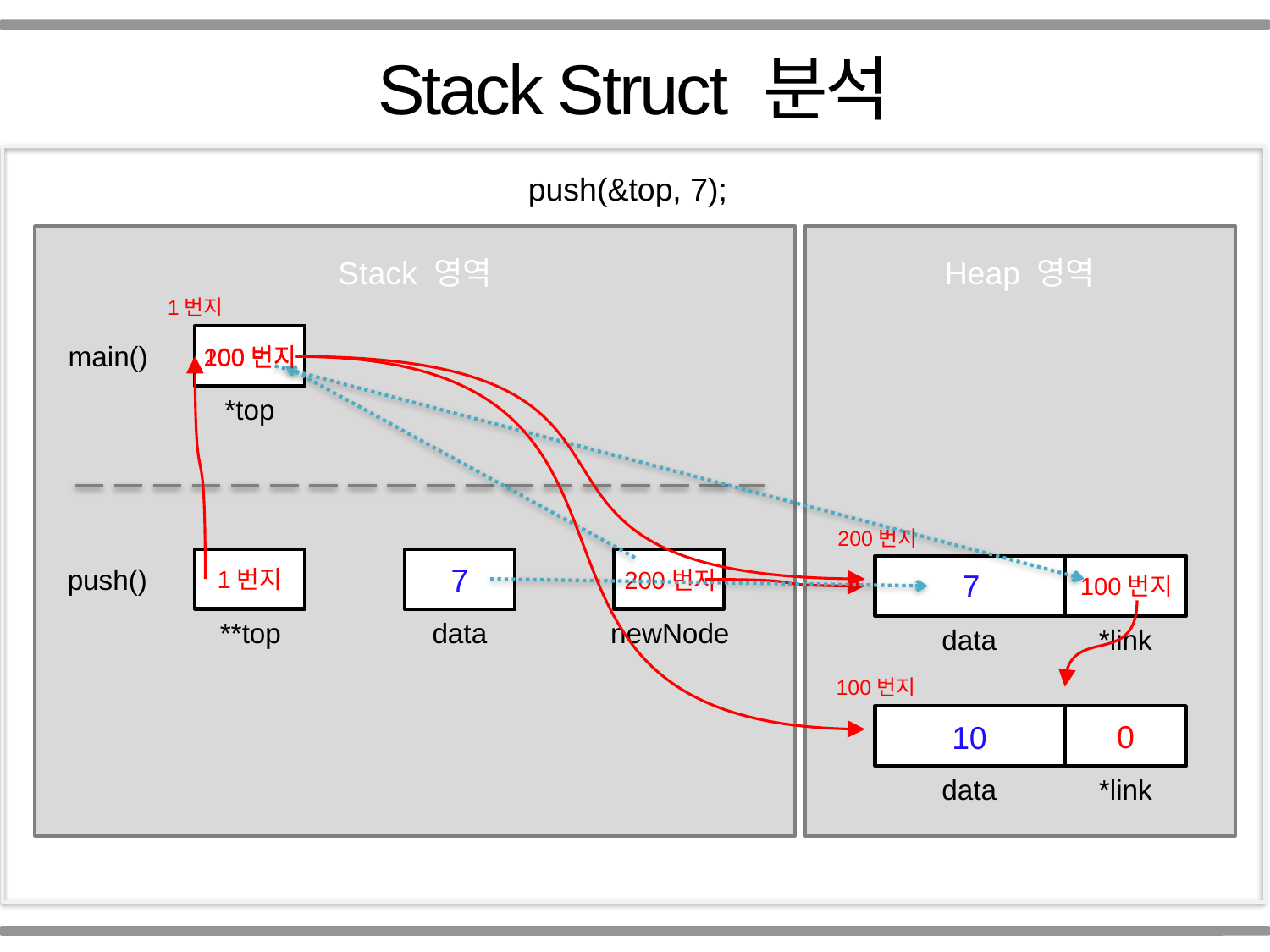

Part 01

Stack Struct 분석

push(&top, 7);

Stack 영역

Heap 영역
1번지

main()
100번지
200번지
*top
200번지

data
*link

**top

newNode

data
7
push()
1번지
200번지
7
100번지
100번지

data
*link
0
10